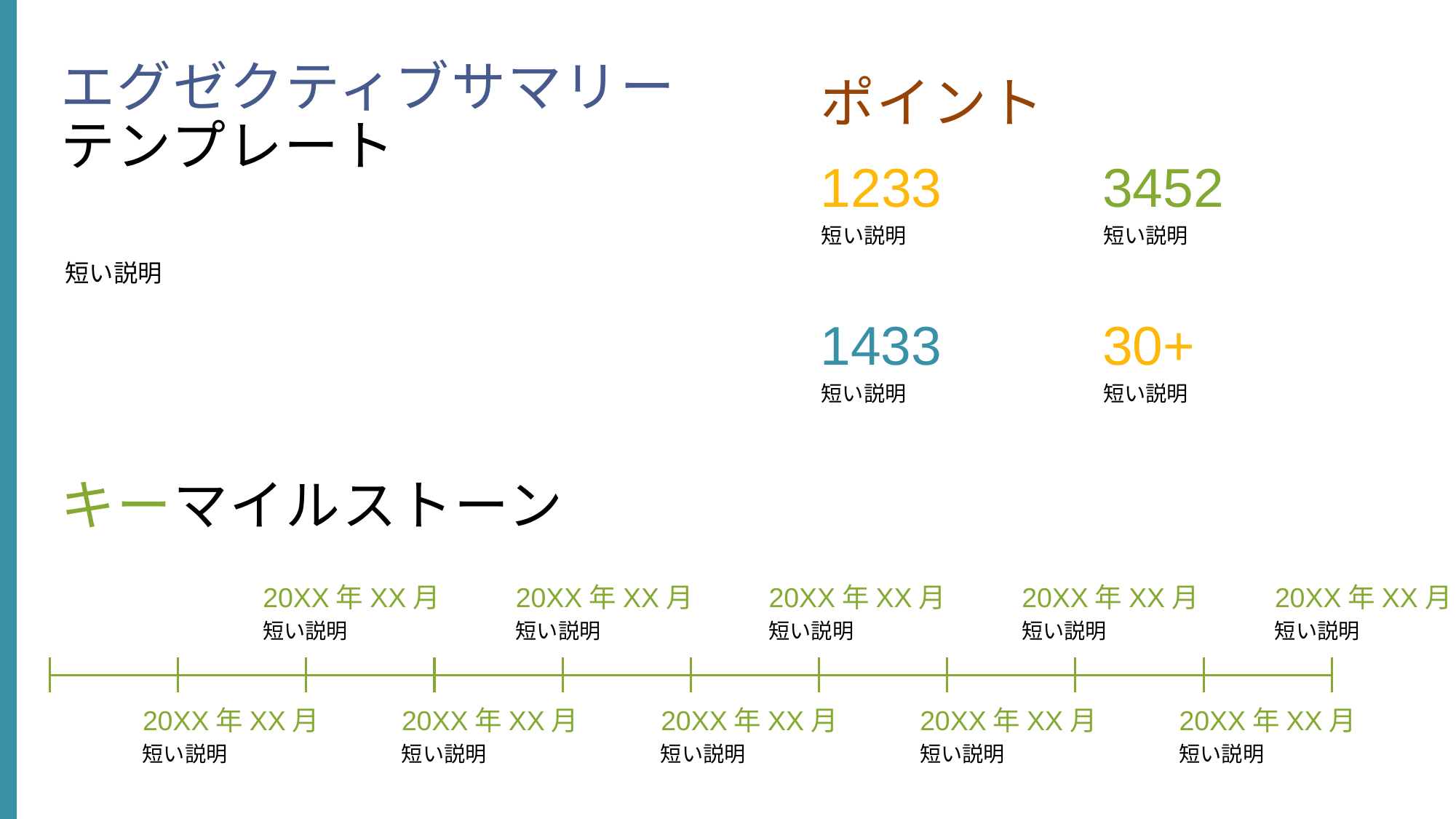

# エグゼクティブサマリー テンプレート
ポイント
1233
3452
短い説明
短い説明
短い説明
1433
30+
短い説明
短い説明
キーマイルストーン
20XX年XX月
短い説明
20XX年XX月
短い説明
20XX年XX月
短い説明
20XX年XX月
短い説明
20XX年XX月
短い説明
20XX年XX月
短い説明
20XX年XX月
短い説明
20XX年XX月
短い説明
20XX年XX月
短い説明
20XX年XX月
短い説明